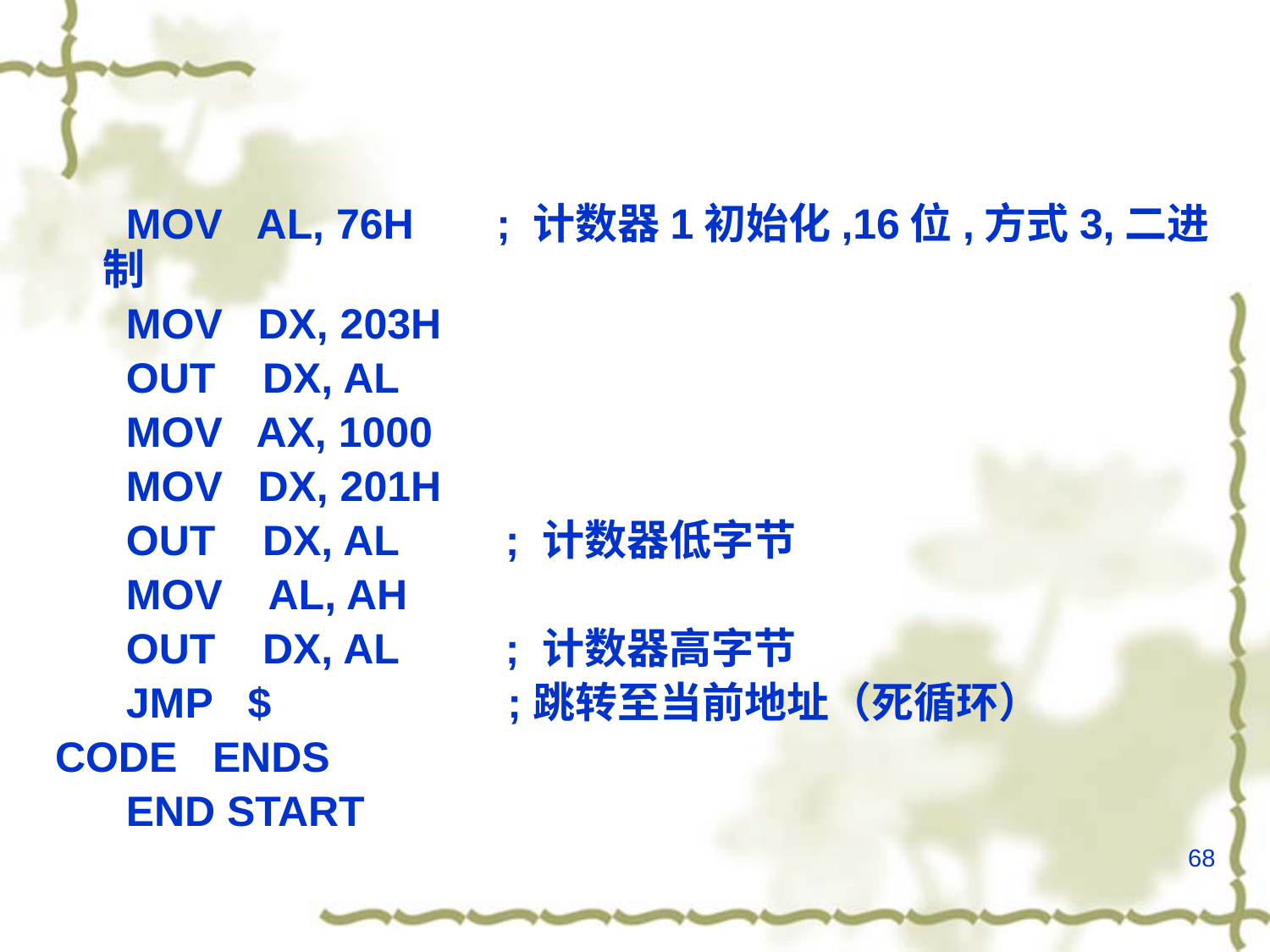

#
      MOV   AL, 76H       ; 计数器1初始化,16位,方式3,二进制
      MOV   DX, 203H
      OUT    DX, AL
      MOV   AX, 1000
      MOV   DX, 201H
      OUT    DX, AL         ; 计数器低字节
      MOV    AL, AH
      OUT    DX, AL         ; 计数器高字节
      JMP   $                    ;跳转至当前地址（死循环）
CODE   ENDS
      END START
68